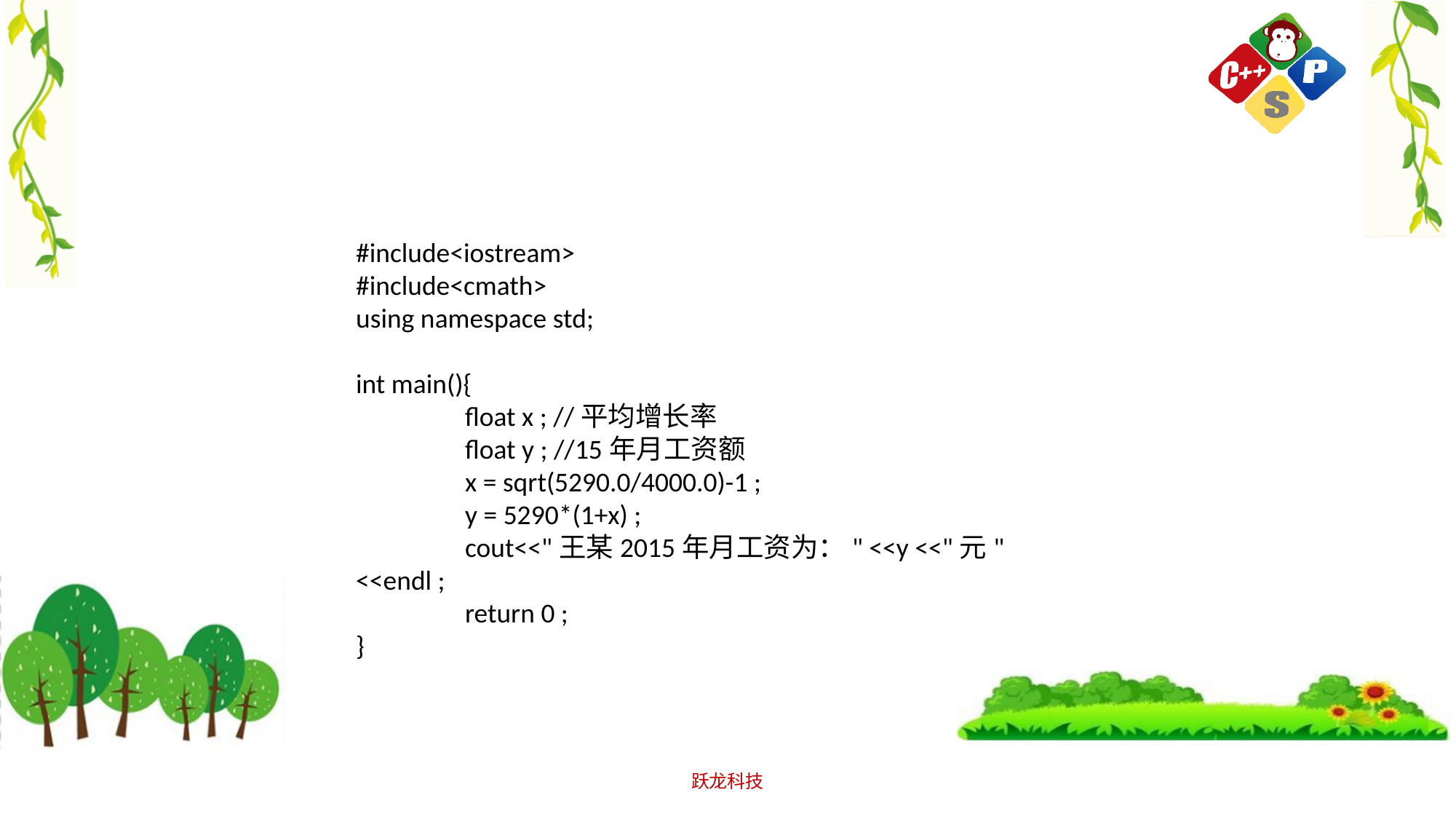

#
#include<iostream>
#include<cmath>
using namespace std;

int main(){
	float x ; //平均增长率
	float y ; //15年月工资额
	x = sqrt(5290.0/4000.0)-1 ;
	y = 5290*(1+x) ;
	cout<<"王某2015年月工资为：" <<y <<"元" <<endl ;
	return 0 ;
}
跃龙科技